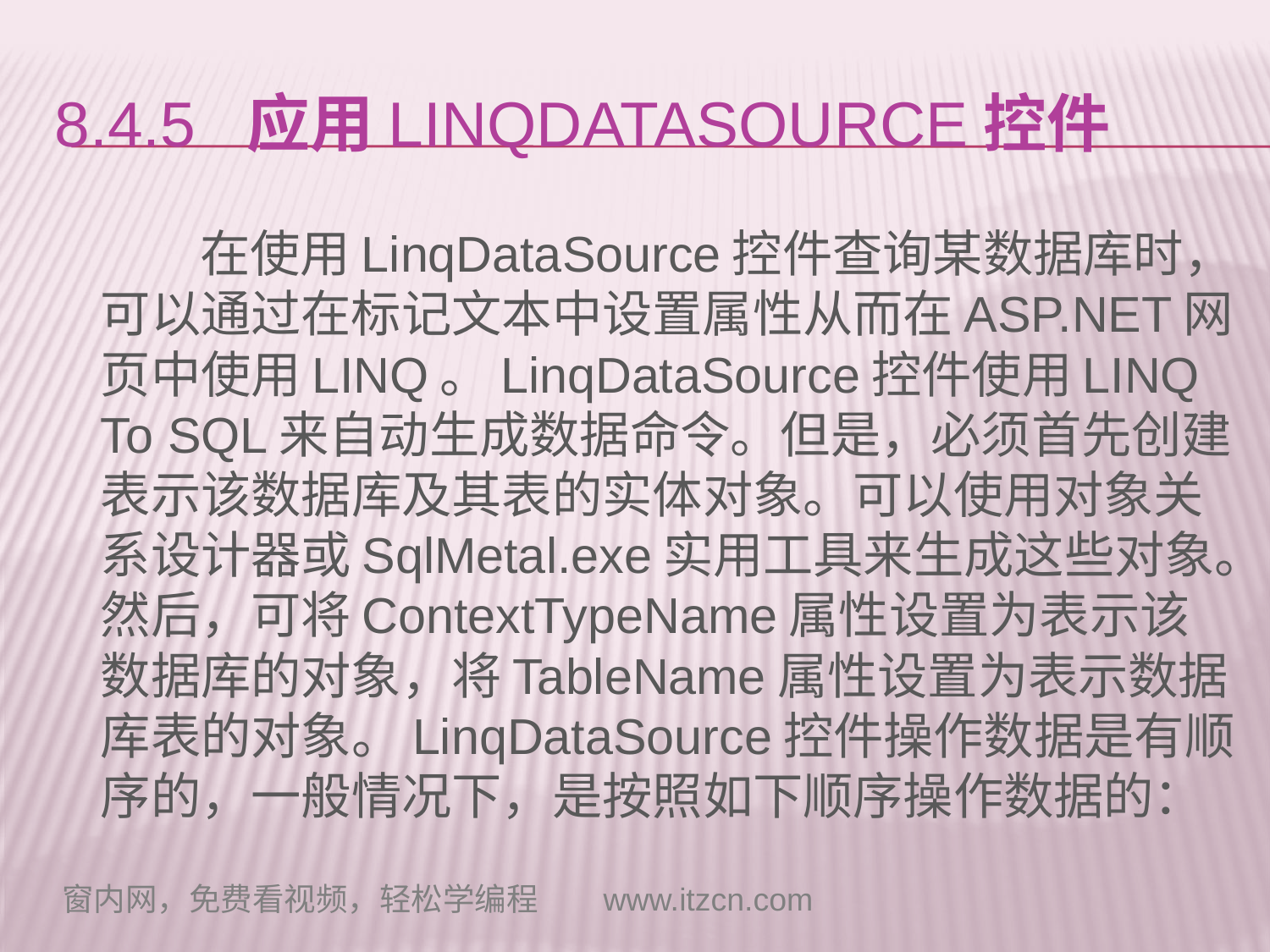

# 8.4.5  应用LinqDataSource控件
            在使用LinqDataSource控件查询某数据库时，可以通过在标记文本中设置属性从而在ASP.NET网页中使用LINQ。LinqDataSource控件使用LINQ To SQL来自动生成数据命令。但是，必须首先创建表示该数据库及其表的实体对象。可以使用对象关系设计器或SqlMetal.exe实用工具来生成这些对象。然后，可将ContextTypeName属性设置为表示该数据库的对象，将TableName属性设置为表示数据库表的对象。LinqDataSource控件操作数据是有顺序的，一般情况下，是按照如下顺序操作数据的：